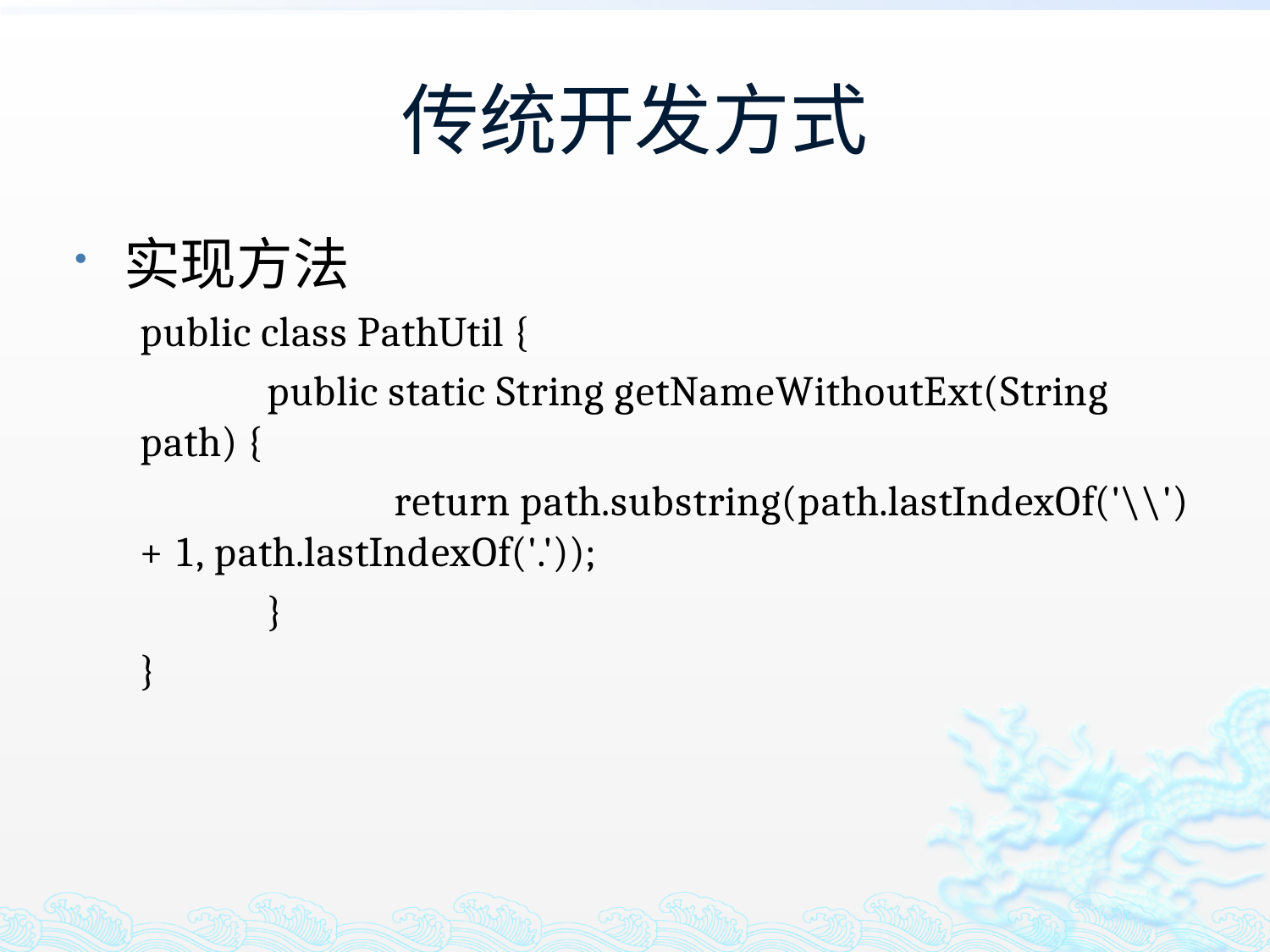

# 传统开发方式
实现方法
public class PathUtil {
	public static String getNameWithoutExt(String path) {
		return path.substring(path.lastIndexOf('\\') + 1, path.lastIndexOf('.'));
	}
}